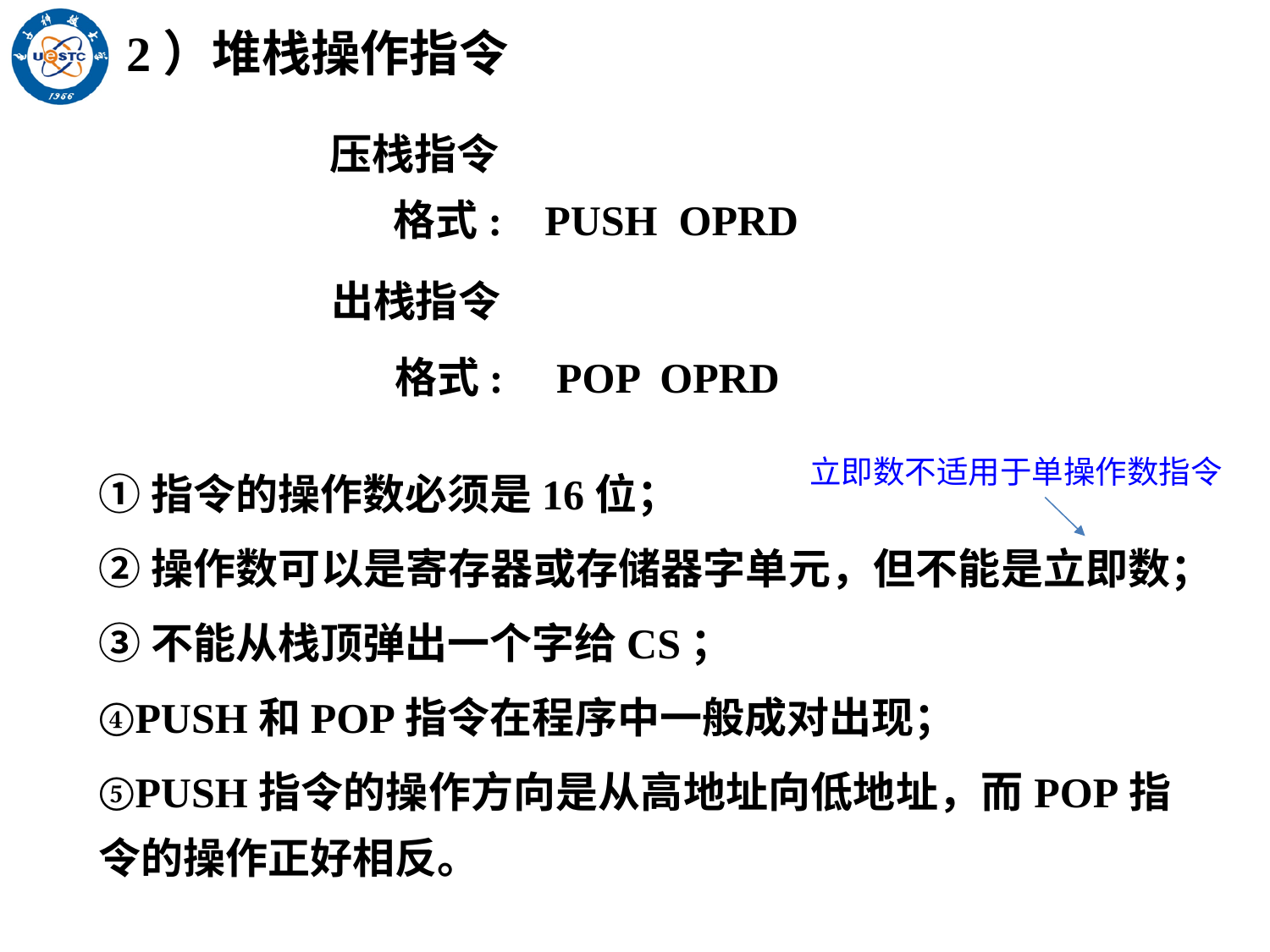

2）堆栈操作指令
压栈指令
格式:    PUSH  OPRD
出栈指令
格式:     POP  OPRD
①指令的操作数必须是16位；
②操作数可以是寄存器或存储器字单元，但不能是立即数；
③不能从栈顶弹出一个字给CS；
④PUSH和POP指令在程序中一般成对出现；
⑤PUSH指令的操作方向是从高地址向低地址，而POP指令的操作正好相反。
立即数不适用于单操作数指令